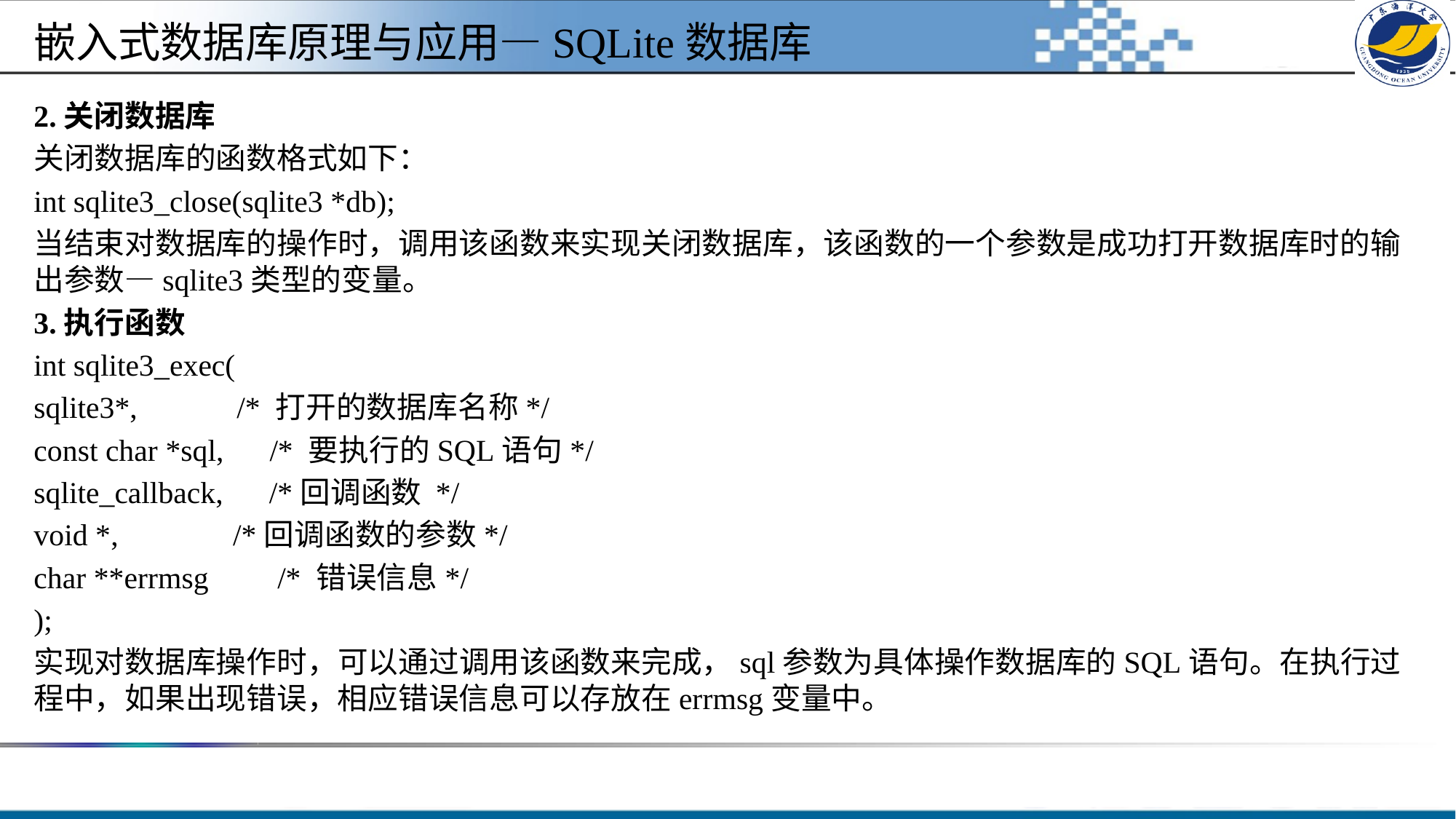

#
嵌入式数据库原理与应用—SQLite数据库
2.关闭数据库
关闭数据库的函数格式如下：
int sqlite3_close(sqlite3 *db);
当结束对数据库的操作时，调用该函数来实现关闭数据库，该函数的一个参数是成功打开数据库时的输出参数—sqlite3类型的变量。
3.执行函数
int sqlite3_exec(
sqlite3*,             /* 打开的数据库名称*/
const char *sql,      /* 要执行的SQL语句*/
sqlite_callback,      /*回调函数 */
void *,               /*回调函数的参数*/
char **errmsg         /* 错误信息*/
);
实现对数据库操作时，可以通过调用该函数来完成，sql参数为具体操作数据库的SQL语句。在执行过程中，如果出现错误，相应错误信息可以存放在errmsg变量中。